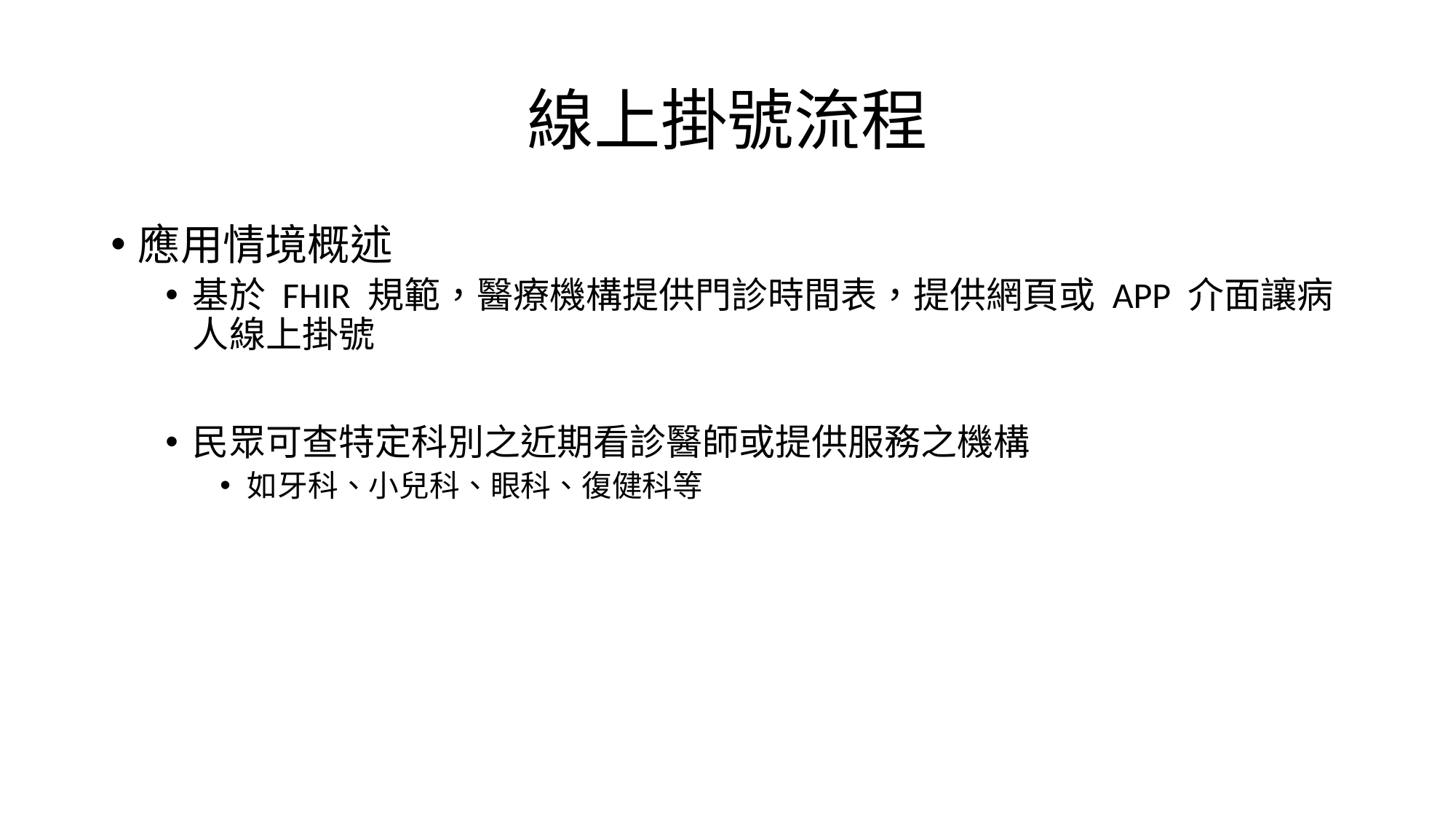

# 線上掛號流程
應用情境概述
基於 FHIR 規範，醫療機構提供門診時間表，提供網頁或 APP 介面讓病人線上掛號

民眾可查特定科別之近期看診醫師或提供服務之機構
如牙科、小兒科、眼科、復健科等